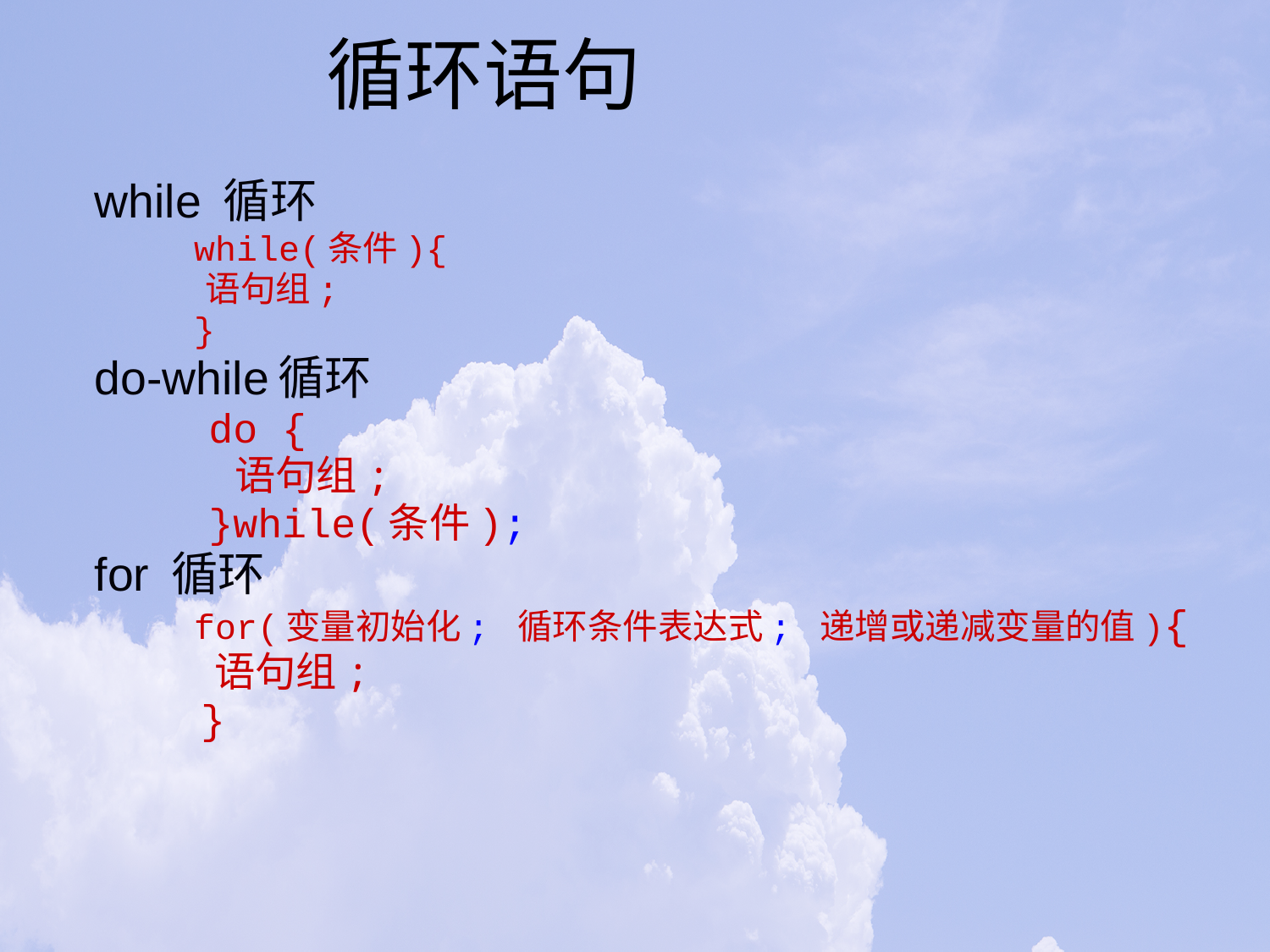

# 循环语句
while 循环
  while(条件){
      语句组;
  }
do-while循环
do {
  语句组;
}while(条件);
for 循环
  for(变量初始化; 循环条件表达式; 递增或递减变量的值){
      语句组;
  }